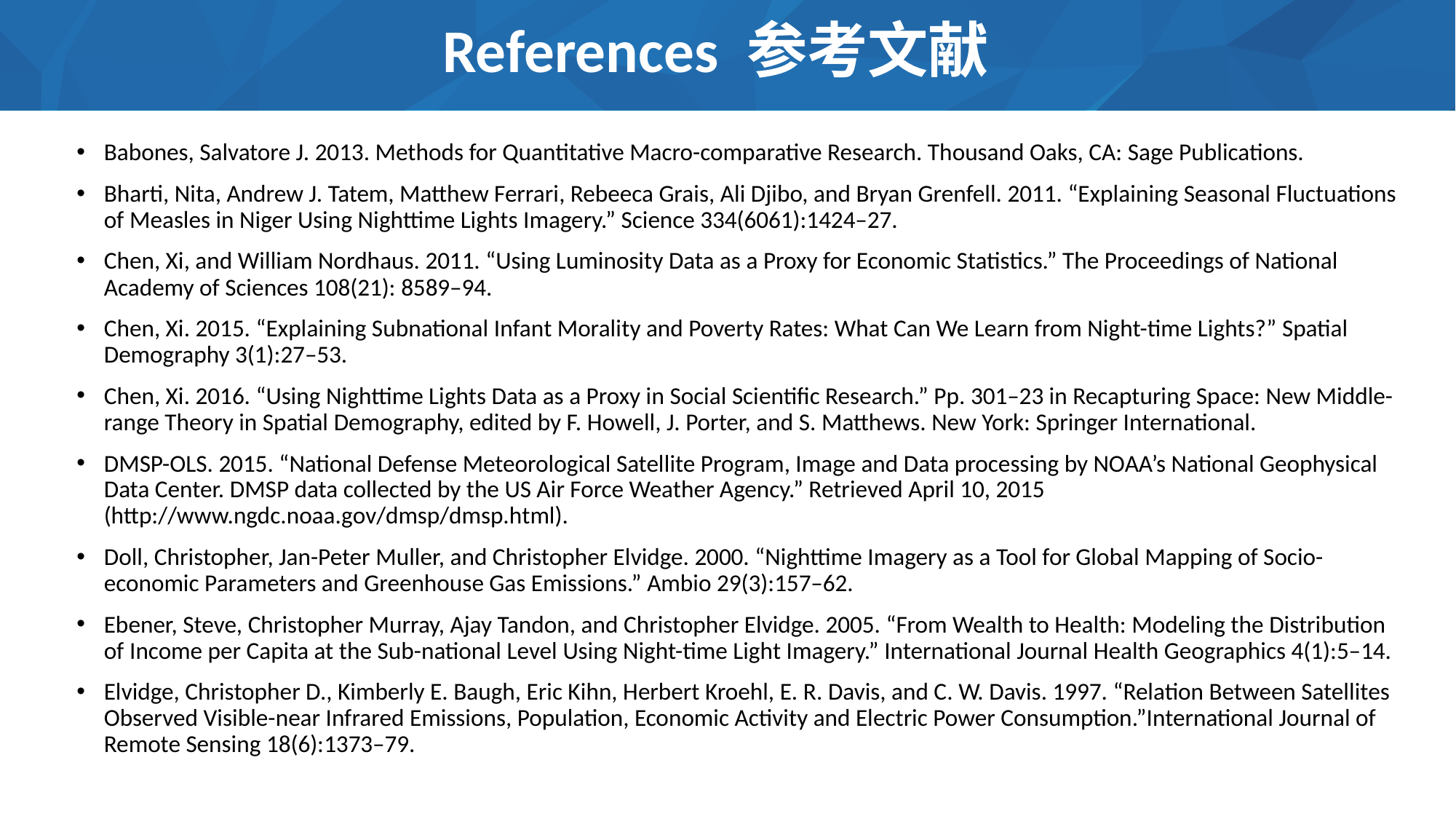

# References 参考文献
Babones, Salvatore J. 2013. Methods for Quantitative Macro-comparative Research. Thousand Oaks, CA: Sage Publications.
Bharti, Nita, Andrew J. Tatem, Matthew Ferrari, Rebeeca Grais, Ali Djibo, and Bryan Grenfell. 2011. “Explaining Seasonal Fluctuations of Measles in Niger Using Nighttime Lights Imagery.” Science 334(6061):1424–27.
Chen, Xi, and William Nordhaus. 2011. “Using Luminosity Data as a Proxy for Economic Statistics.” The Proceedings of National Academy of Sciences 108(21): 8589–94.
Chen, Xi. 2015. “Explaining Subnational Infant Morality and Poverty Rates: What Can We Learn from Night-time Lights?” Spatial Demography 3(1):27–53.
Chen, Xi. 2016. “Using Nighttime Lights Data as a Proxy in Social Scientific Research.” Pp. 301–23 in Recapturing Space: New Middle-range Theory in Spatial Demography, edited by F. Howell, J. Porter, and S. Matthews. New York: Springer International.
DMSP-OLS. 2015. “National Defense Meteorological Satellite Program, Image and Data processing by NOAA’s National Geophysical Data Center. DMSP data collected by the US Air Force Weather Agency.” Retrieved April 10, 2015 (http://www.ngdc.noaa.gov/dmsp/dmsp.html).
Doll, Christopher, Jan-Peter Muller, and Christopher Elvidge. 2000. “Nighttime Imagery as a Tool for Global Mapping of Socio-economic Parameters and Greenhouse Gas Emissions.” Ambio 29(3):157–62.
Ebener, Steve, Christopher Murray, Ajay Tandon, and Christopher Elvidge. 2005. “From Wealth to Health: Modeling the Distribution of Income per Capita at the Sub-national Level Using Night-time Light Imagery.” International Journal Health Geographics 4(1):5–14.
Elvidge, Christopher D., Kimberly E. Baugh, Eric Kihn, Herbert Kroehl, E. R. Davis, and C. W. Davis. 1997. “Relation Between Satellites Observed Visible-near Infrared Emissions, Population, Economic Activity and Electric Power Consumption.”International Journal of Remote Sensing 18(6):1373–79.